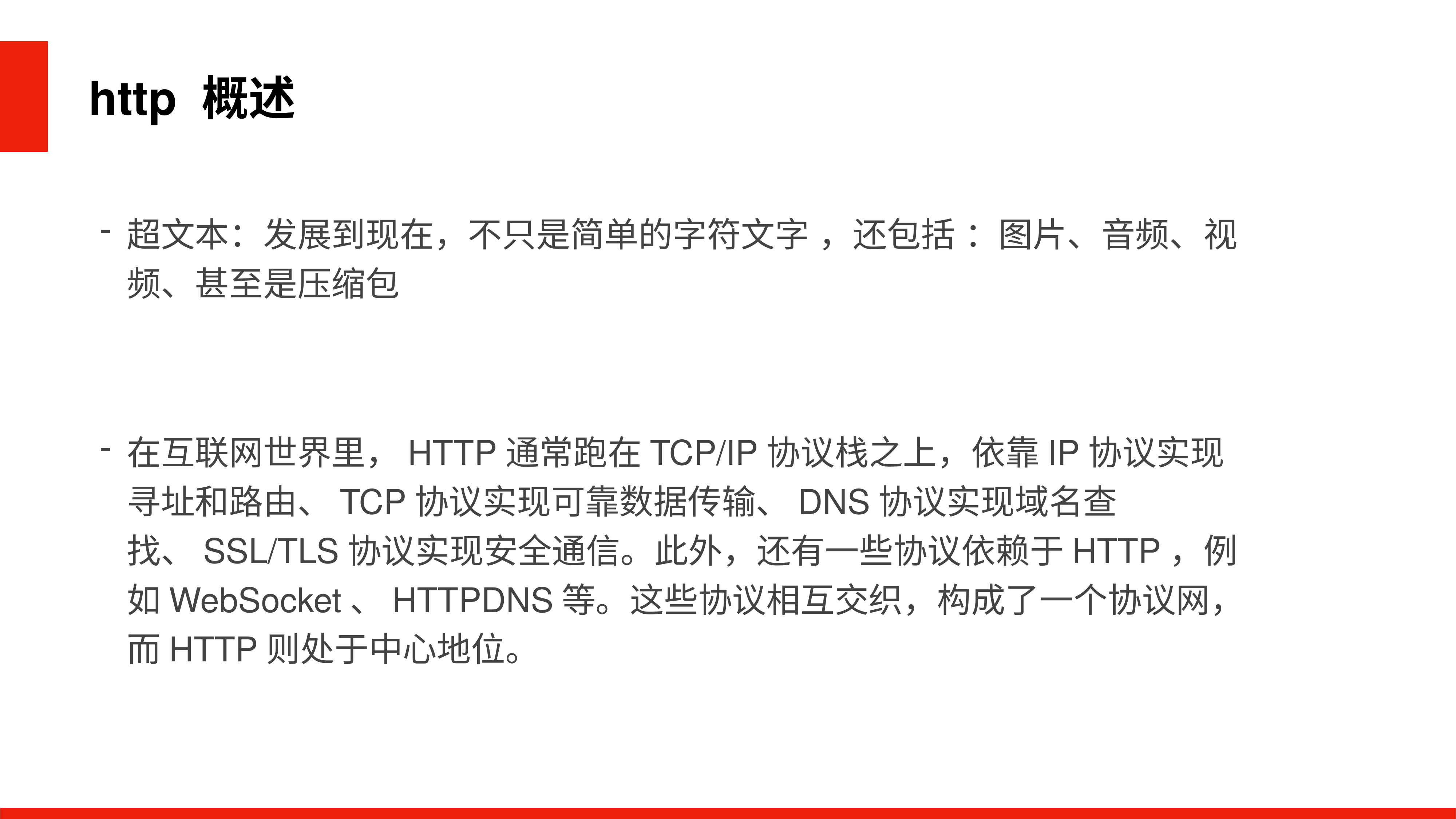

http 概述
超文本：发展到现在，不只是简单的字符文字 ，还包括 ：图片、音频、视频、甚至是压缩包
在互联网世界里，HTTP通常跑在TCP/IP协议栈之上，依靠IP协议实现寻址和路由、TCP协议实现可靠数据传输、DNS协议实现域名查找、SSL/TLS协议实现安全通信。此外，还有一些协议依赖于HTTP，例如WebSocket、HTTPDNS等。这些协议相互交织，构成了一个协议网，而HTTP则处于中心地位。
15